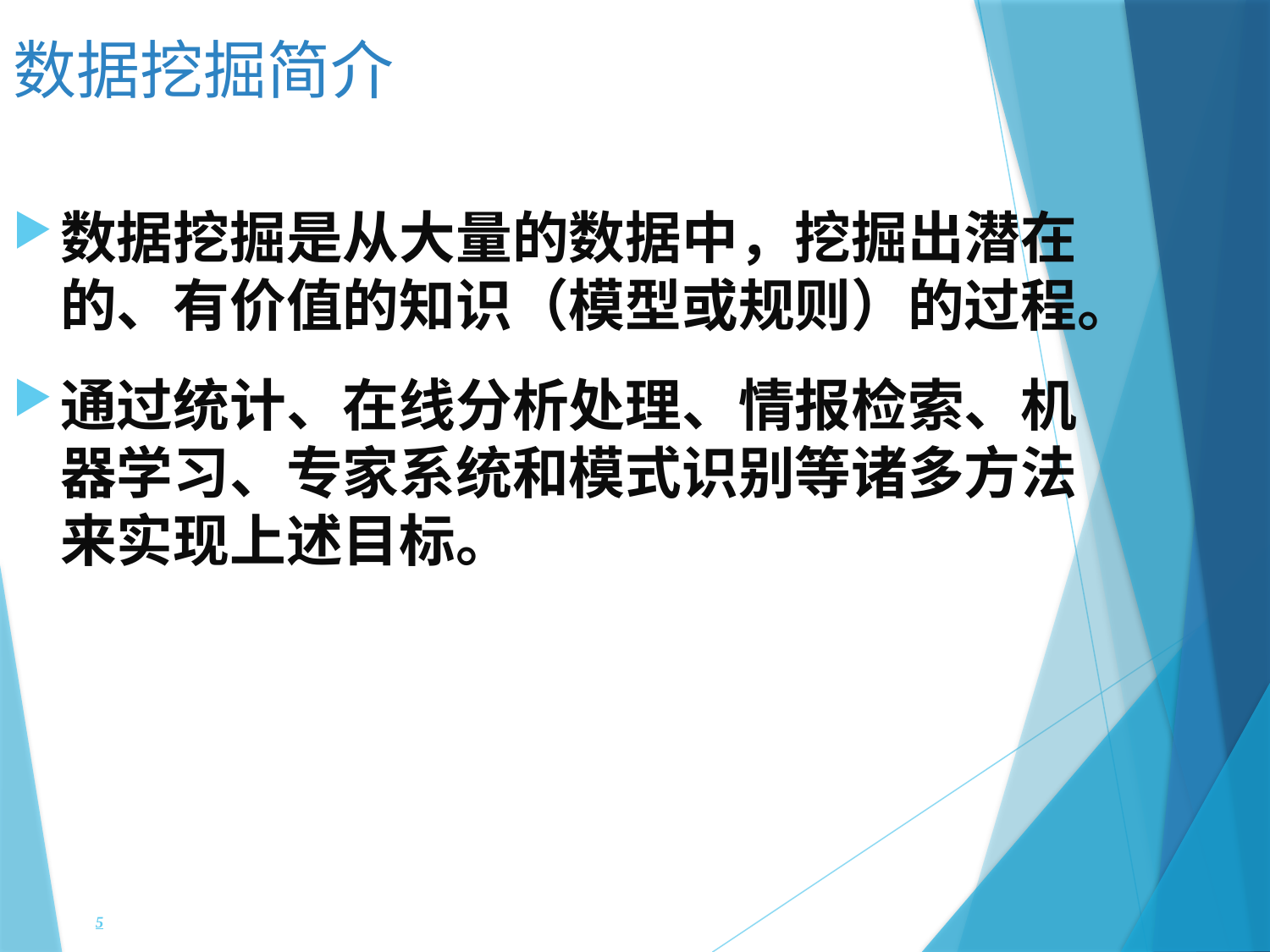

数据挖掘简介
数据挖掘是从大量的数据中，挖掘出潜在的、有价值的知识（模型或规则）的过程。
通过统计、在线分析处理、情报检索、机器学习、专家系统和模式识别等诸多方法来实现上述目标。

5